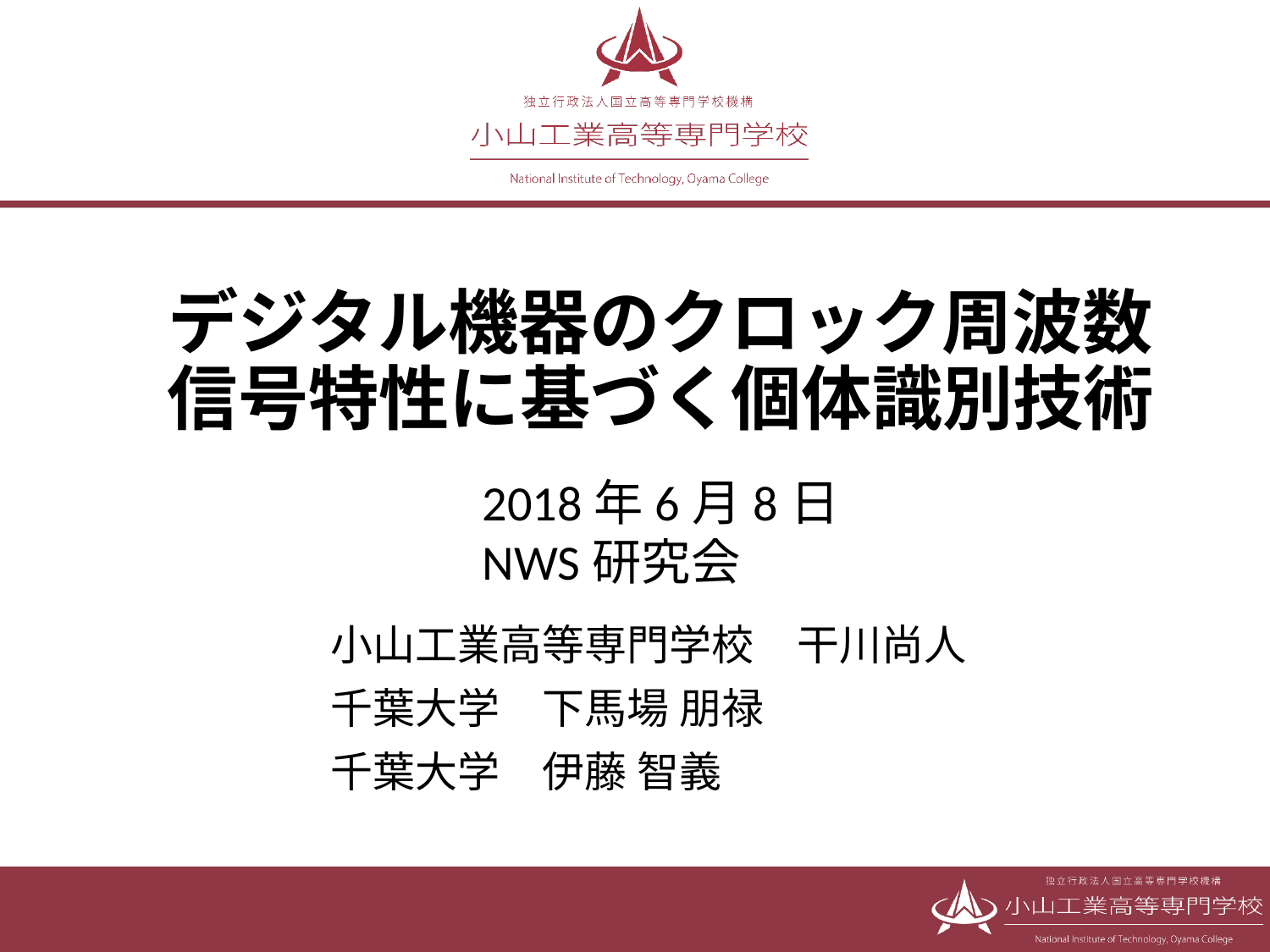

# デジタル機器のクロック周波数 信号特性に基づく個体識別技術
2018年6月8日
NWS研究会
小山工業高等専門学校　干川尚人
千葉大学　下馬場 朋禄
千葉大学　伊藤 智義